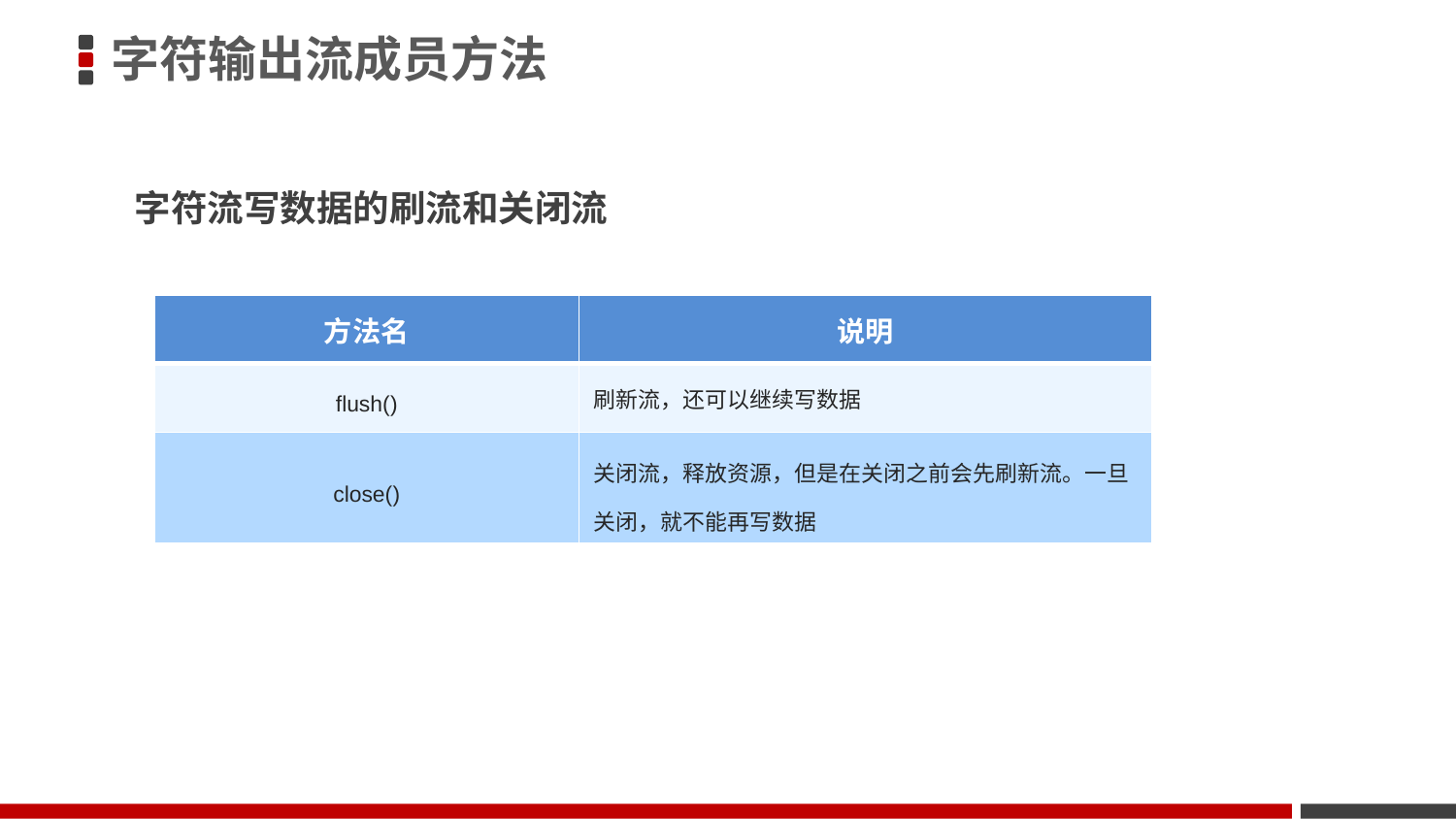

字符输出流成员方法
字符流写数据的刷流和关闭流
| 方法名 | 说明 |
| --- | --- |
| flush() | 刷新流，还可以继续写数据 |
| close() | 关闭流，释放资源，但是在关闭之前会先刷新流。一旦关闭，就不能再写数据 |